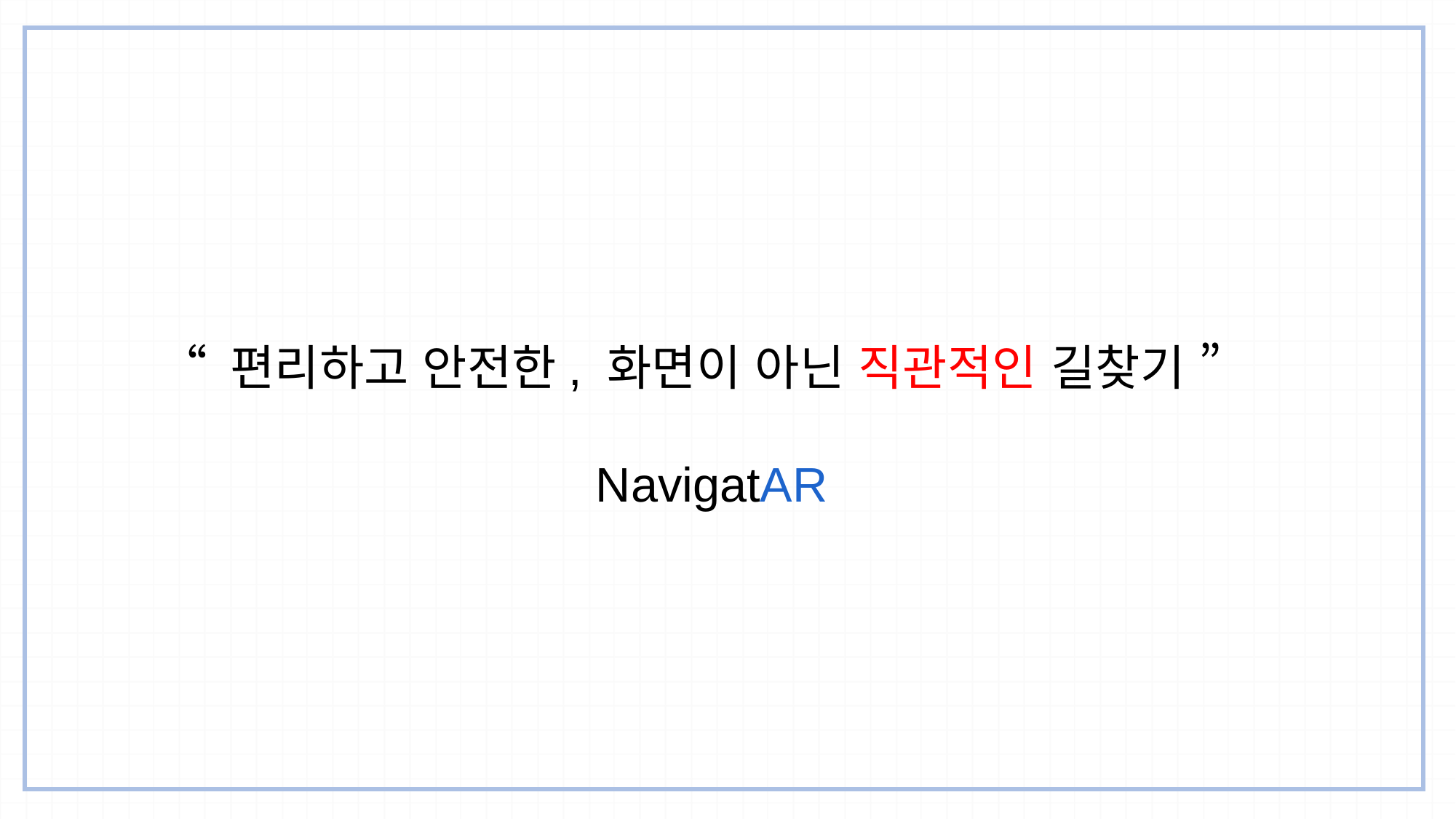

“ 편리하고 안전한, 화면이 아닌 직관적인 길찾기 ”

				NavigatAR